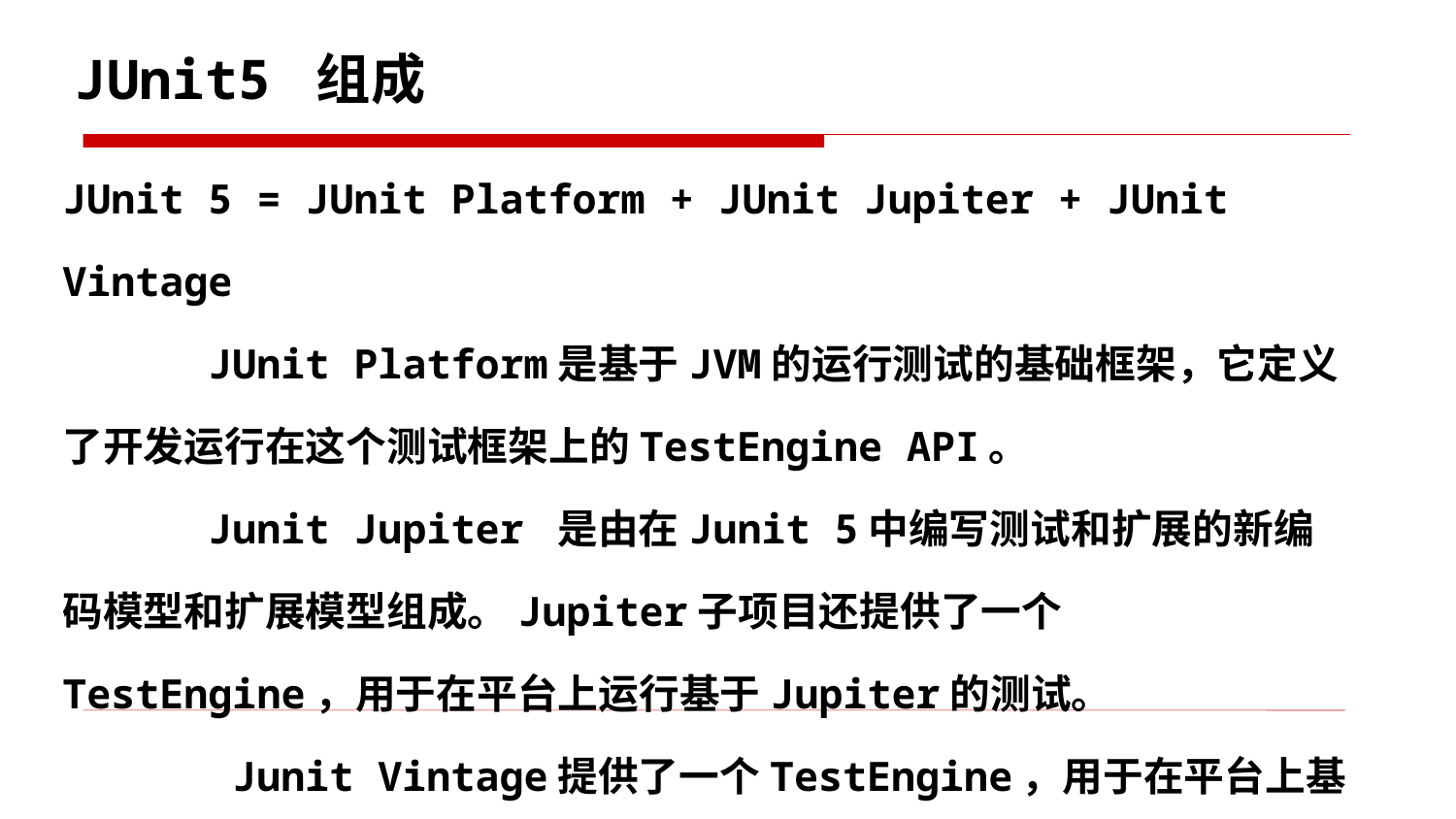

# JUnit5 组成
JUnit 5 = JUnit Platform + JUnit Jupiter + JUnit Vintage
	JUnit Platform是基于JVM的运行测试的基础框架，它定义了开发运行在这个测试框架上的TestEngine API。
	Junit Jupiter 是由在Junit 5中编写测试和扩展的新编码模型和扩展模型组成。Jupiter子项目还提供了一个TestEngine，用于在平台上运行基于Jupiter的测试。
	 Junit Vintage提供了一个TestEngine，用于在平台上基于JUnit3和JUnit4的测试